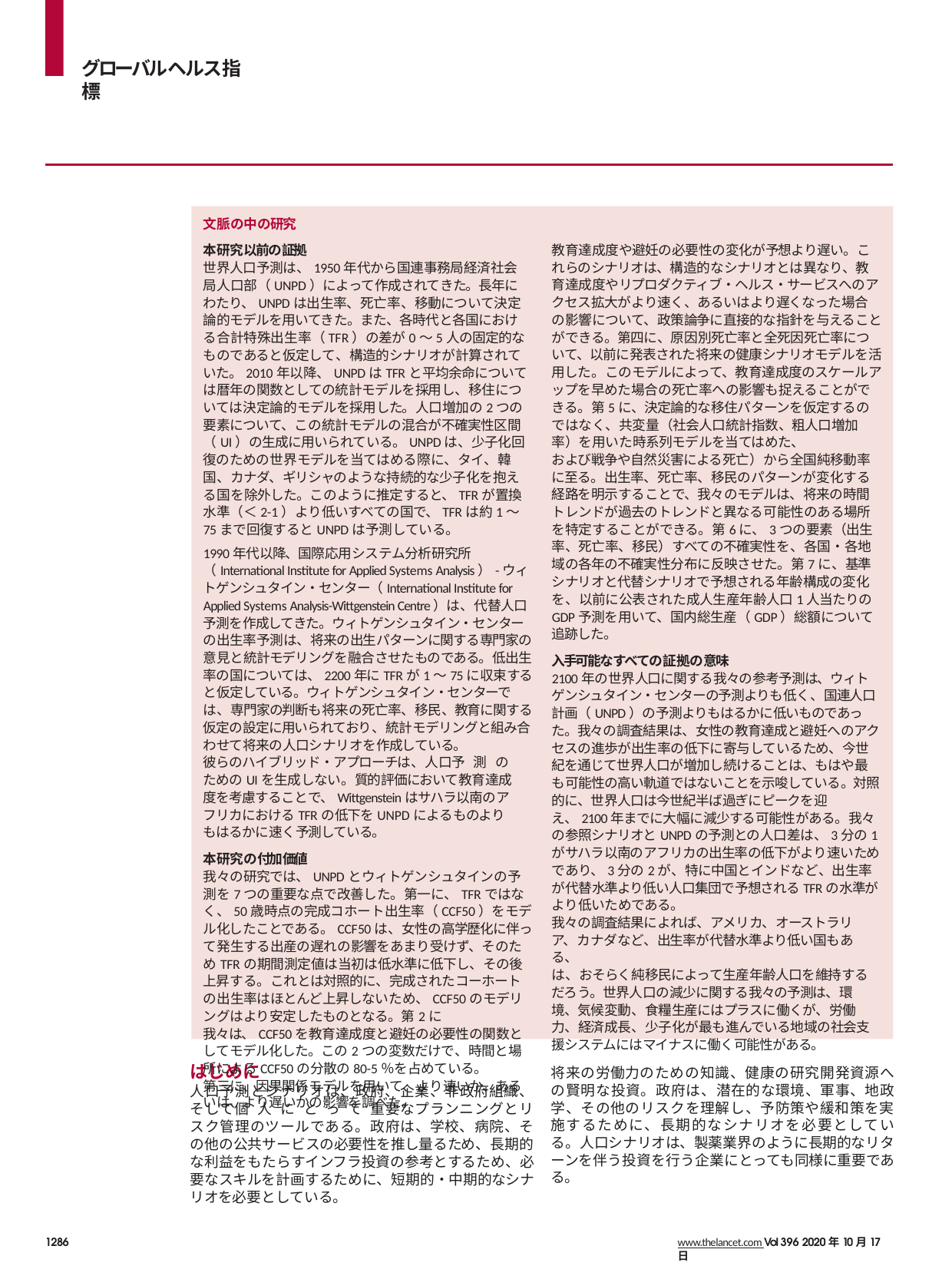

グローバルヘルス指標

文脈の中の研究
本研究以前の証拠
世界人口予測は、1950年代から国連事務局経済社会局人口部（UNPD）によって作成されてきた。長年にわたり、UNPDは出生率、死亡率、移動について決定論的モデルを用いてきた。また、各時代と各国における合計特殊出生率（TFR）の差が0～5人の固定的なものであると仮定して、構造的シナリオが計算されていた。2010年以降、UNPDはTFRと平均余命については暦年の関数としての統計モデルを採用し、移住については決定論的モデルを採用した。人口増加の2つの要素について、この統計モデルの混合が不確実性区間（UI）の生成に用いられている。UNPDは、少子化回復のための世界モデルを当てはめる際に、タイ、韓国、カナダ、ギリシャのような持続的な少子化を抱える国を除外した。このように推定すると、TFRが置換水準（＜2-1）より低いすべての国で、TFRは約1～75まで回復するとUNPDは予測している。
1990年代以降、国際応用システム分析研究所（International Institute for Applied Systems Analysis）-ウィトゲンシュタイン・センター（International Institute for Applied Systems Analysis-Wittgenstein Centre）は、代替人口予測を作成してきた。ウィトゲンシュタイン・センターの出生率予測は、将来の出生パターンに関する専門家の意見と統計モデリングを融合させたものである。低出生率の国については、2200年にTFRが1～75に収束すると仮定している。ウィトゲンシュタイン・センターでは、専門家の判断も将来の死亡率、移民、教育に関する仮定の設定に用いられており、統計モデリングと組み合わせて将来の人口シナリオを作成している。
彼らのハイブリッド・アプローチは、人口予測のためのUIを生成しない。質的評価において教育達成度を考慮することで、Wittgensteinはサハラ以南のアフリカにおけるTFRの低下をUNPDによるものよりもはるかに速く予測している。
本研究の付加価値
我々の研究では、UNPDとウィトゲンシュタインの予測を7つの重要な点で改善した。第一に、TFRではなく、50歳時点の完成コホート出生率（CCF50）をモデル化したことである。CCF50は、女性の高学歴化に伴って発生する出産の遅れの影響をあまり受けず、そのためTFRの期間測定値は当初は低水準に低下し、その後上昇する。これとは対照的に、完成されたコーホートの出生率はほとんど上昇しないため、CCF50のモデリングはより安定したものとなる。第2に
我々は、CCF50を教育達成度と避妊の必要性の関数としてモデル化した。この2つの変数だけで、時間と場所によるCCF50の分散の80-5％を占めている。
第三に、因果関係モデルを用いて、より速いか、あるいは、より遅いかの影響を調べた。
教育達成度や避妊の必要性の変化が予想より遅い。これらのシナリオは、構造的なシナリオとは異なり、教育達成度やリプロダクティブ・ヘルス・サービスへのアクセス拡大がより速く、あるいはより遅くなった場合の影響について、政策論争に直接的な指針を与えることができる。第四に、原因別死亡率と全死因死亡率について、以前に発表された将来の健康シナリオモデルを活用した。このモデルによって、教育達成度のスケールアップを早めた場合の死亡率への影響も捉えることができる。第5に、決定論的な移住パターンを仮定するのではなく、共変量（社会人口統計指数、粗人口増加率）を用いた時系列モデルを当てはめた、
および戦争や自然災害による死亡）から全国純移動率に至る。出生率、死亡率、移民のパターンが変化する経路を明示することで、我々のモデルは、将来の時間トレンドが過去のトレンドと異なる可能性のある場所を特定することができる。第6に、3つの要素（出生率、死亡率、移民）すべての不確実性を、各国・各地域の各年の不確実性分布に反映させた。第7に、基準シナリオと代替シナリオで予想される年齢構成の変化を、以前に公表された成人生産年齢人口1人当たりのGDP予測を用いて、国内総生産（GDP）総額について追跡した。
入手可能なすべての証拠の意味
2100年の世界人口に関する我々の参考予測は、ウィトゲンシュタイン・センターの予測よりも低く、国連人口計画（UNPD）の予測よりもはるかに低いものであった。我々の調査結果は、女性の教育達成と避妊へのアクセスの進歩が出生率の低下に寄与しているため、今世紀を通じて世界人口が増加し続けることは、もはや最も可能性の高い軌道ではないことを示唆している。対照的に、世界人口は今世紀半ば過ぎにピークを迎え、2100年までに大幅に減少する可能性がある。我々の参照シナリオとUNPDの予測との人口差は、3分の1がサハラ以南のアフリカの出生率の低下がより速いためであり、3分の2が、特に中国とインドなど、出生率が代替水準より低い人口集団で予想されるTFRの水準がより低いためである。
我々の調査結果によれば、アメリカ、オーストラリア、カナダなど、出生率が代替水準より低い国もある、
は、おそらく純移民によって生産年齢人口を維持するだろう。世界人口の減少に関する我々の予測は、環境、気候変動、食糧生産にはプラスに働くが、労働力、経済成長、少子化が最も進んでいる地域の社会支援システムにはマイナスに働く可能性がある。
はじめに
人口予測とシナリオは、政府、企業、非政府組織、そして個人にとって重要なプランニングとリスク管理のツールである。政府は、学校、病院、その他の公共サービスの必要性を推し量るため、長期的な利益をもたらすインフラ投資の参考とするため、必要なスキルを計画するために、短期的・中期的なシナリオを必要としている。
将来の労働力のための知識、健康の研究開発資源への賢明な投資。政府は、潜在的な環境、軍事、地政学、その他のリスクを理解し、予防策や緩和策を実施するために、長期的なシナリオを必要としている。人口シナリオは、製薬業界のように長期的なリターンを伴う投資を行う企業にとっても同様に重要である。
1286
www.thelancet.com Vol 396 2020年10月17日